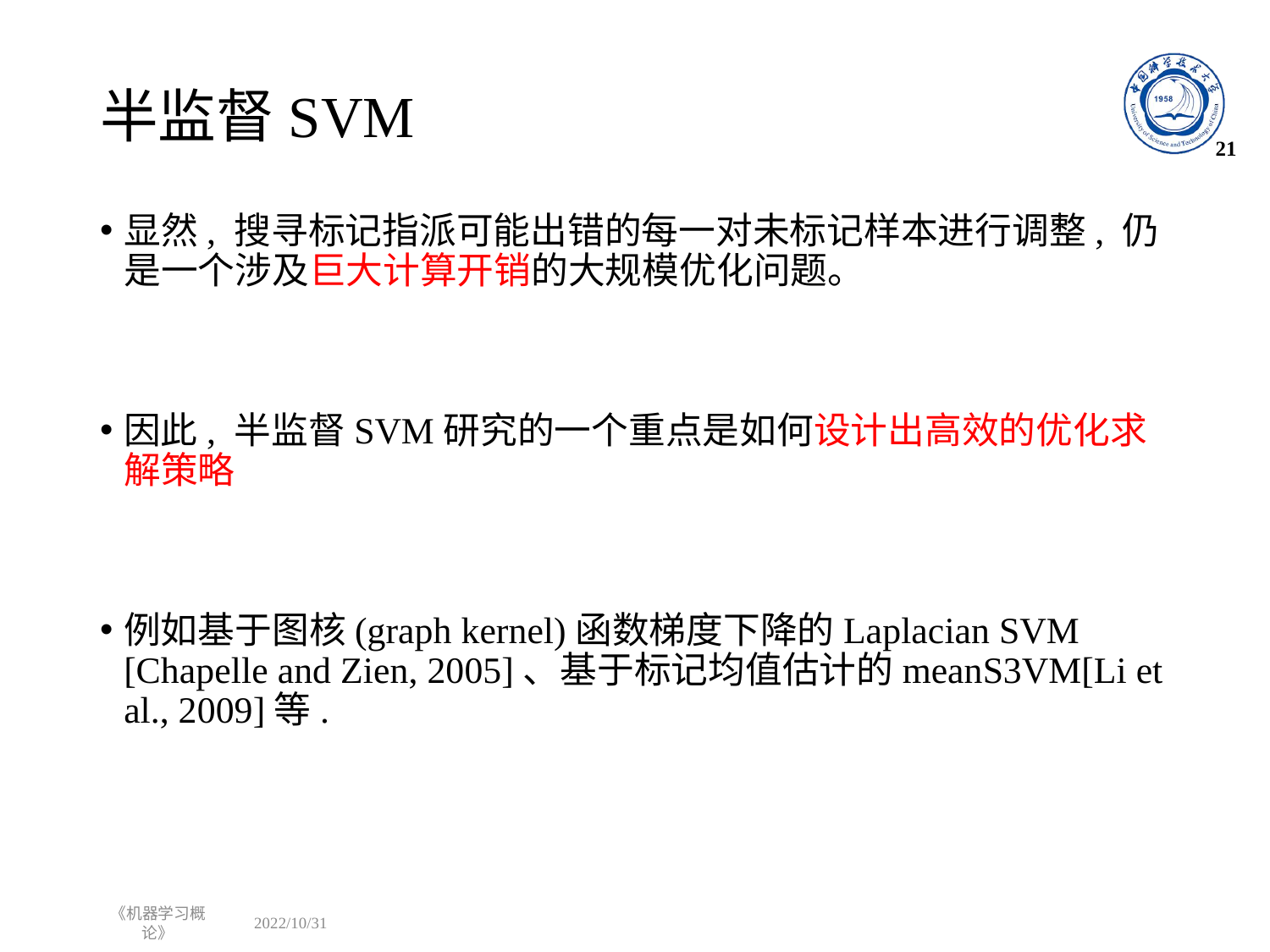

# 半监督SVM
21
显然, 搜寻标记指派可能出错的每一对未标记样本进行调整, 仍是一个涉及巨大计算开销的大规模优化问题。

因此, 半监督SVM研究的一个重点是如何设计出高效的优化求解策略

例如基于图核(graph kernel)函数梯度下降的Laplacian SVM [Chapelle and Zien, 2005]、基于标记均值估计的meanS3VM[Li et al., 2009]等.

《机器学习概论》
2022/10/31